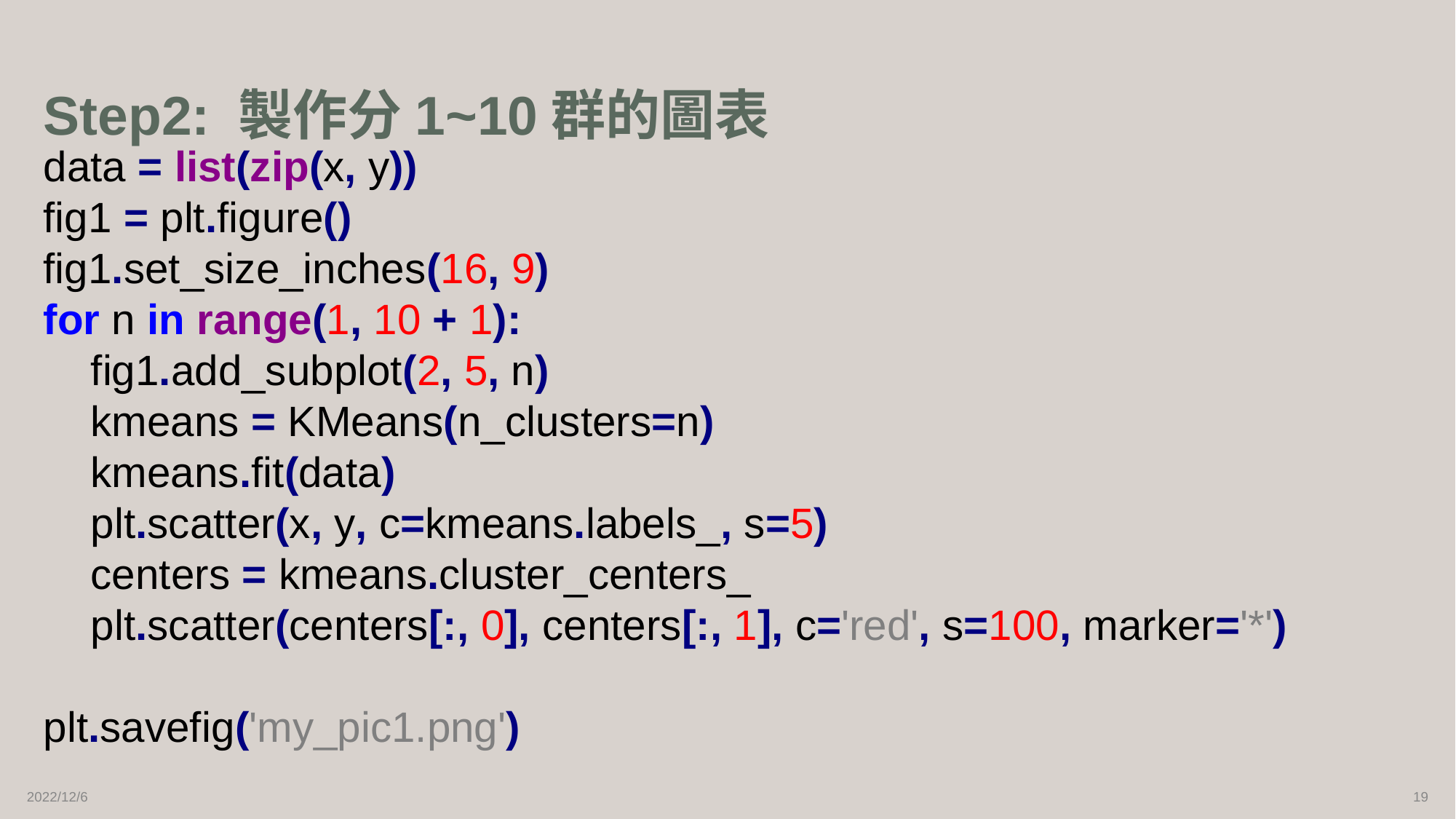

# Step2: 製作分1~10群的圖表
data = list(zip(x, y))
fig1 = plt.figure()
fig1.set_size_inches(16, 9)
for n in range(1, 10 + 1):
    fig1.add_subplot(2, 5, n)
    kmeans = KMeans(n_clusters=n)
    kmeans.fit(data)
    plt.scatter(x, y, c=kmeans.labels_, s=5)
    centers = kmeans.cluster_centers_
    plt.scatter(centers[:, 0], centers[:, 1], c='red', s=100, marker='*')

plt.savefig('my_pic1.png')
2022/12/6
19